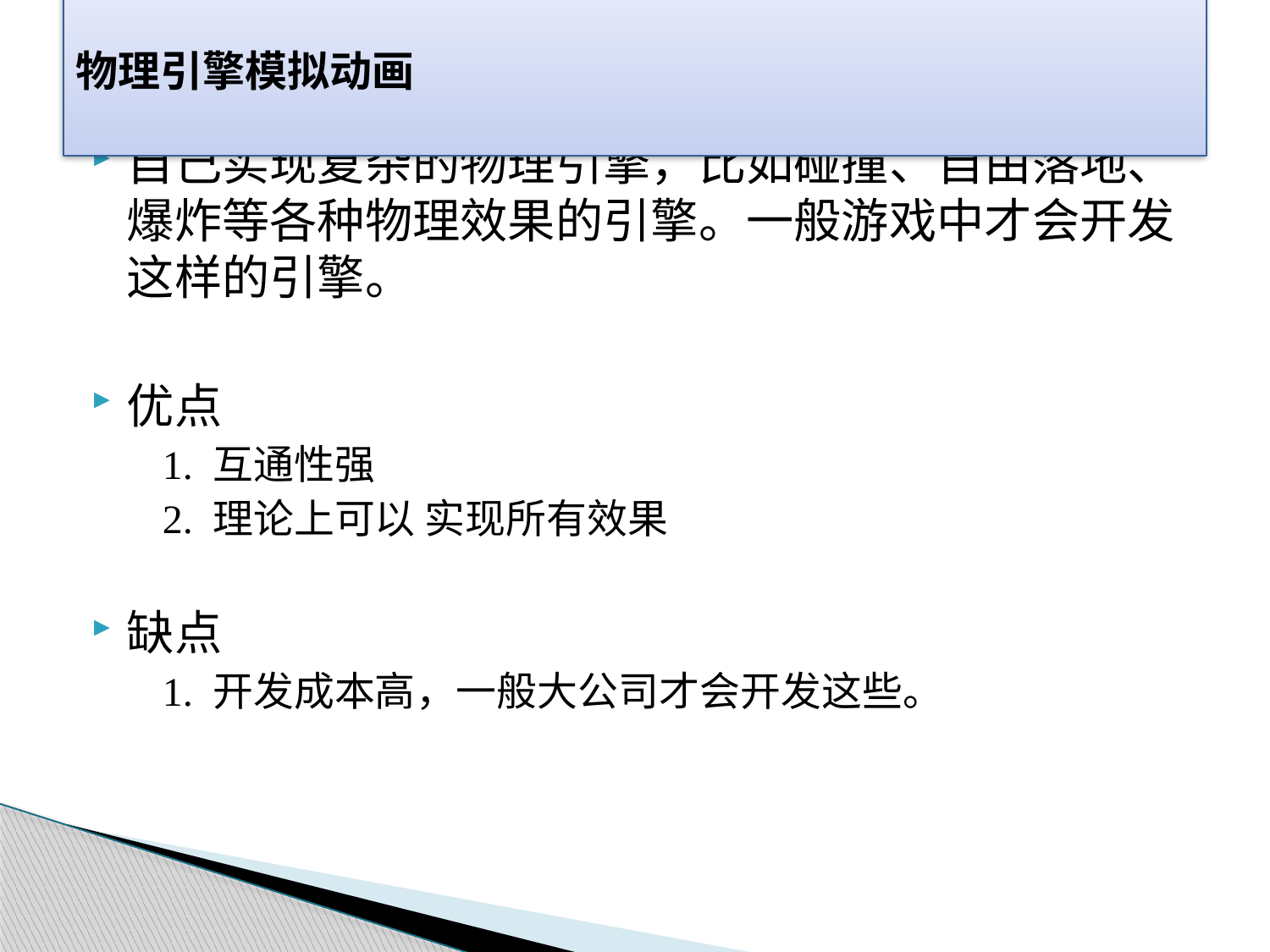

# 物理引擎模拟动画
自己实现复杂的物理引擎，比如碰撞、自由落地、爆炸等各种物理效果的引擎。一般游戏中才会开发这样的引擎。

优点
	1. 互通性强
	2. 理论上可以 实现所有效果

缺点
	1. 开发成本高，一般大公司才会开发这些。